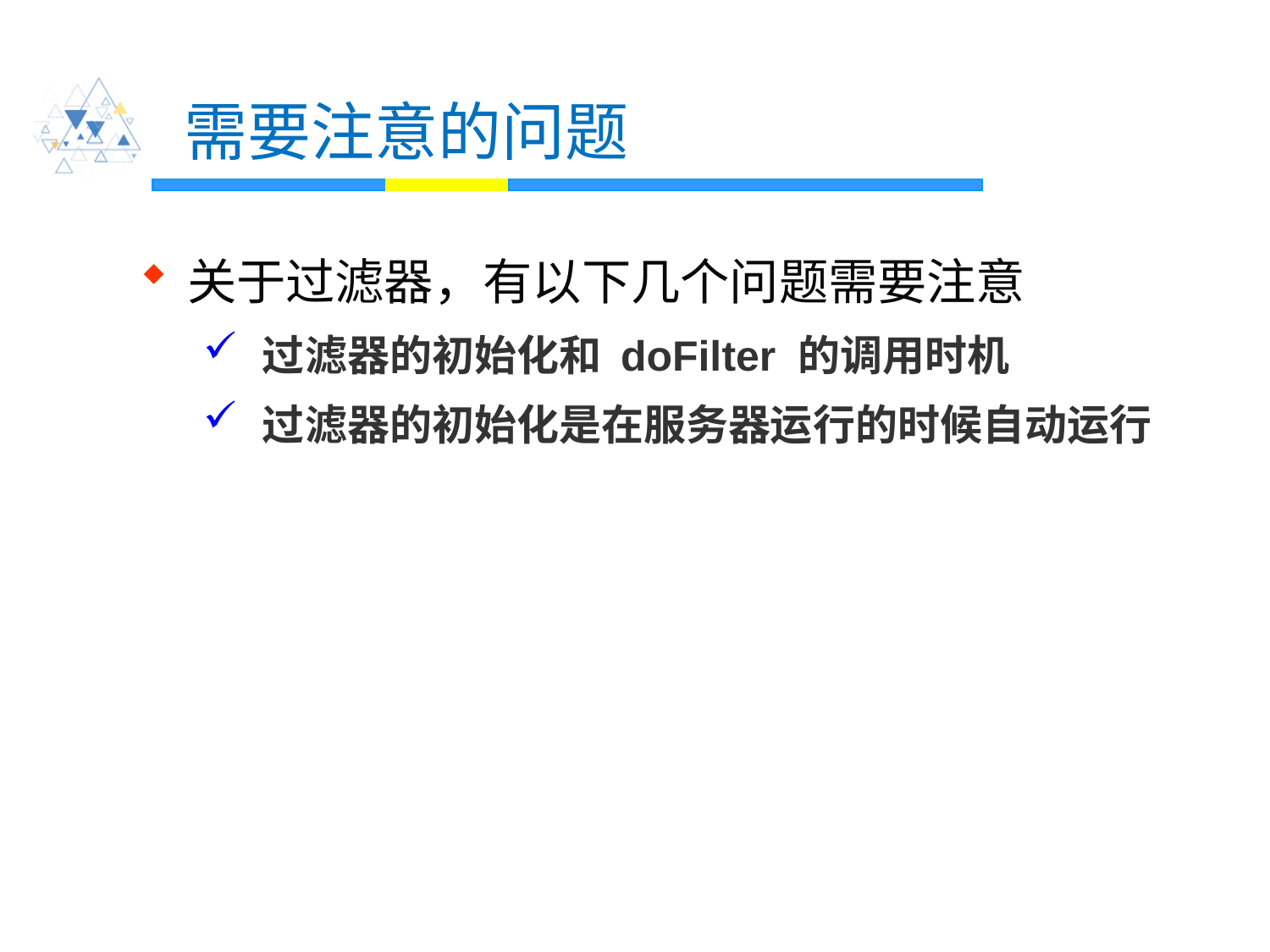

# 需要注意的问题
关于过滤器，有以下几个问题需要注意
 过滤器的初始化和 doFilter 的调用时机
 过滤器的初始化是在服务器运行的时候自动运行